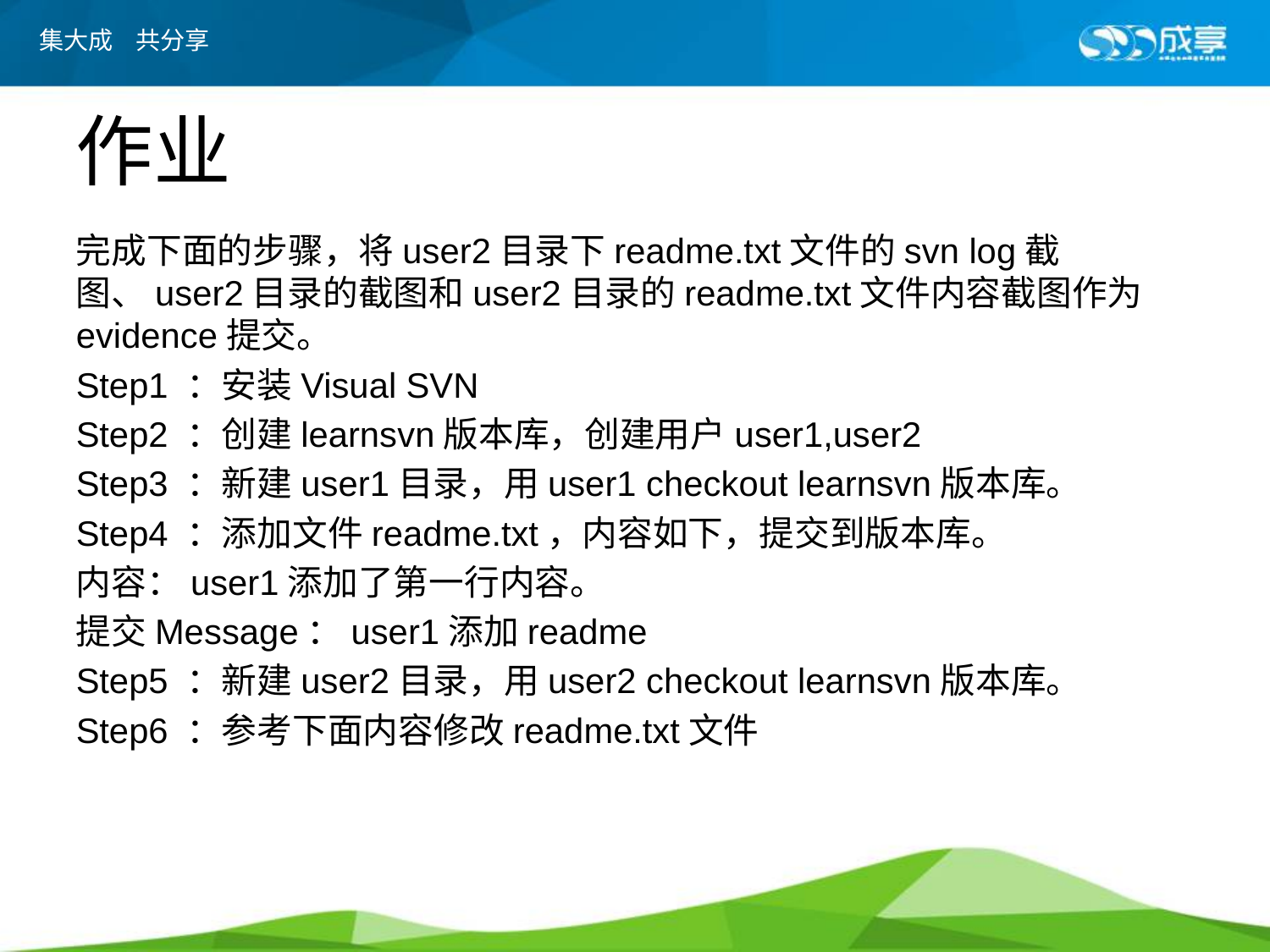

作业
完成下面的步骤，将user2目录下readme.txt文件的svn log截图、user2目录的截图和user2目录的readme.txt文件内容截图作为evidence提交。
Step1 ：安装Visual SVN
Step2 ：创建learnsvn版本库，创建用户user1,user2
Step3 ：新建user1目录，用user1 checkout learnsvn版本库。
Step4 ：添加文件readme.txt，内容如下，提交到版本库。
内容：user1添加了第一行内容。
提交Message：user1添加readme
Step5 ：新建user2目录，用user2 checkout learnsvn版本库。
Step6 ：参考下面内容修改readme.txt文件